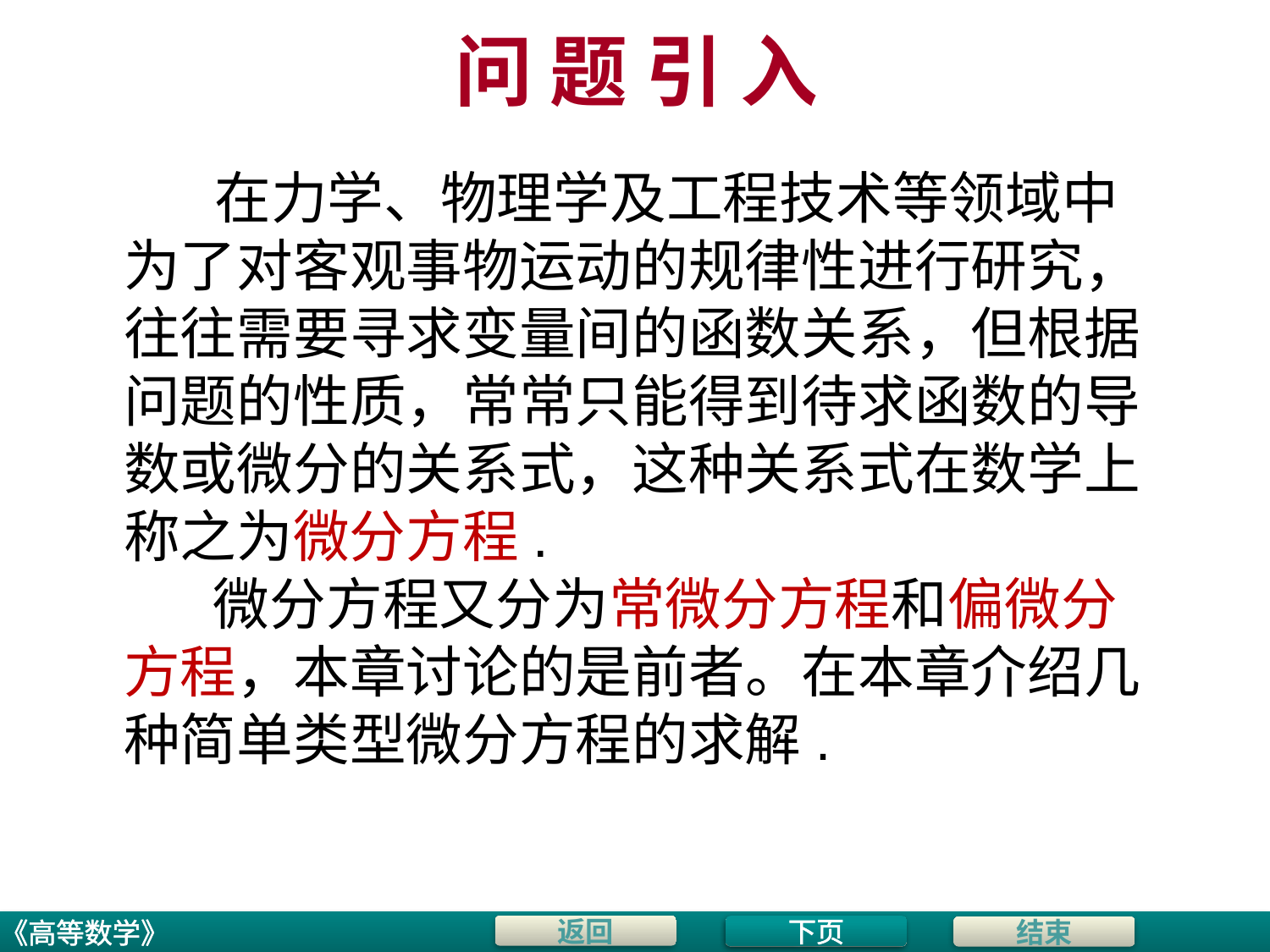

# 问 题 引 入
      在力学、物理学及工程技术等领域中
为了对客观事物运动的规律性进行研究，
往往需要寻求变量间的函数关系，但根据
问题的性质，常常只能得到待求函数的导
数或微分的关系式，这种关系式在数学上
称之为微分方程.
      微分方程又分为常微分方程和偏微分
方程，本章讨论的是前者。在本章介绍几
种简单类型微分方程的求解.

下页